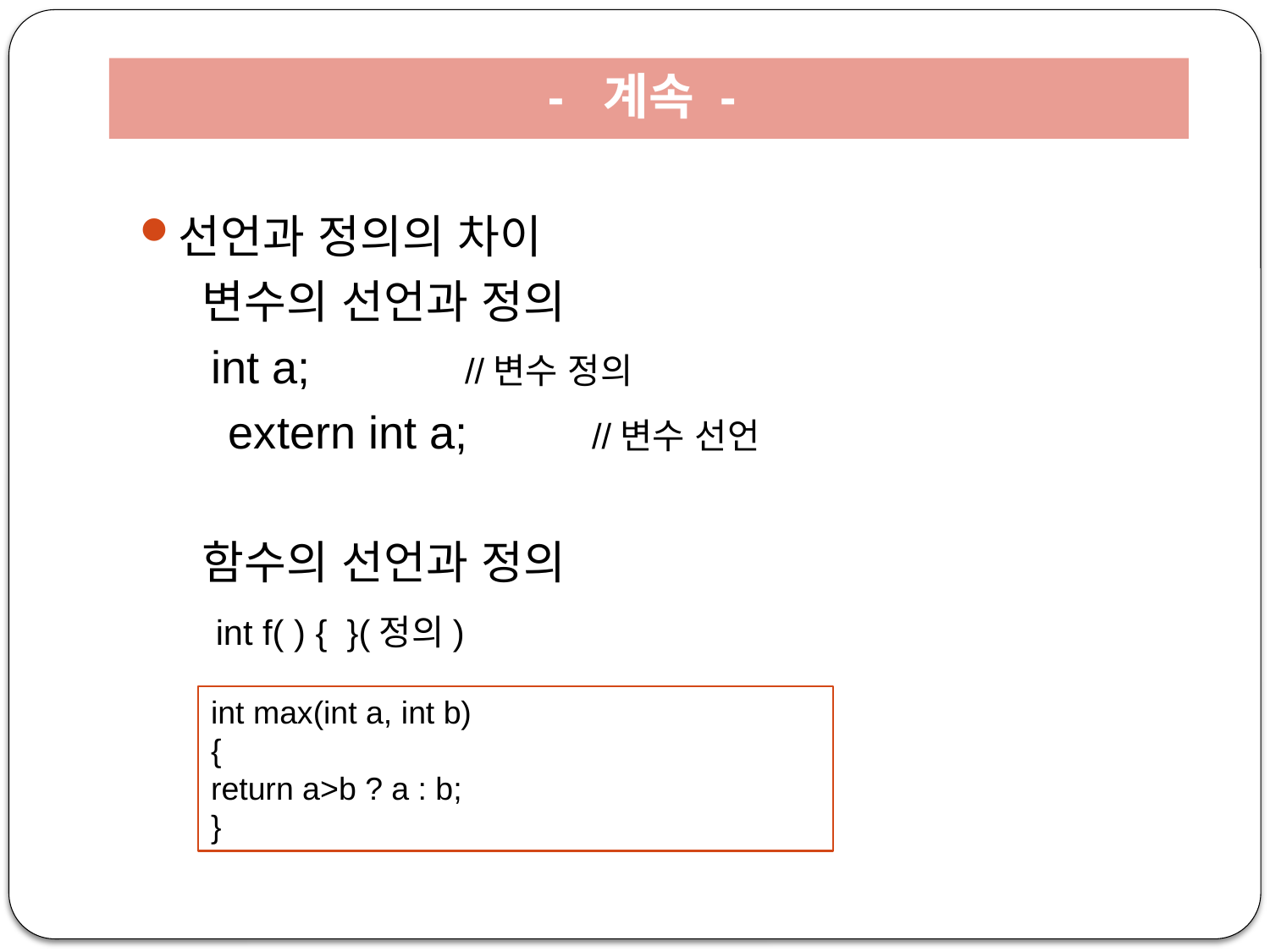

# -  계속 -
선언과 정의의 차이
    변수의 선언과 정의
	int a; 		//변수 정의
       extern int a; 	//변수 선언

    함수의 선언과 정의
	   int f( ) {  }(정의)

int max(int a, int b)
{
return a>b ? a : b;
}